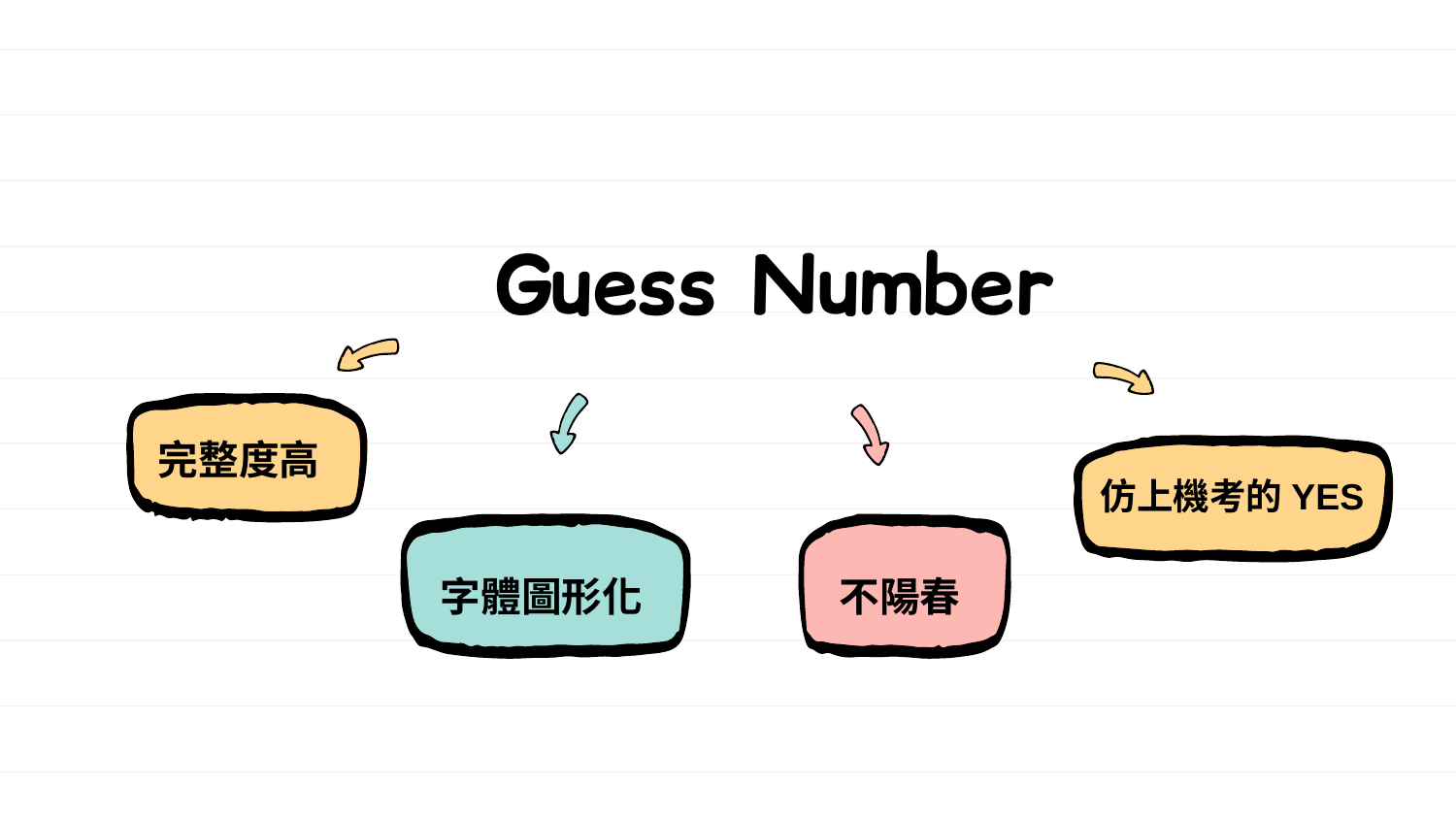

# Guess Number

完整度高

仿上機考的YES

字體圖形化
不陽春